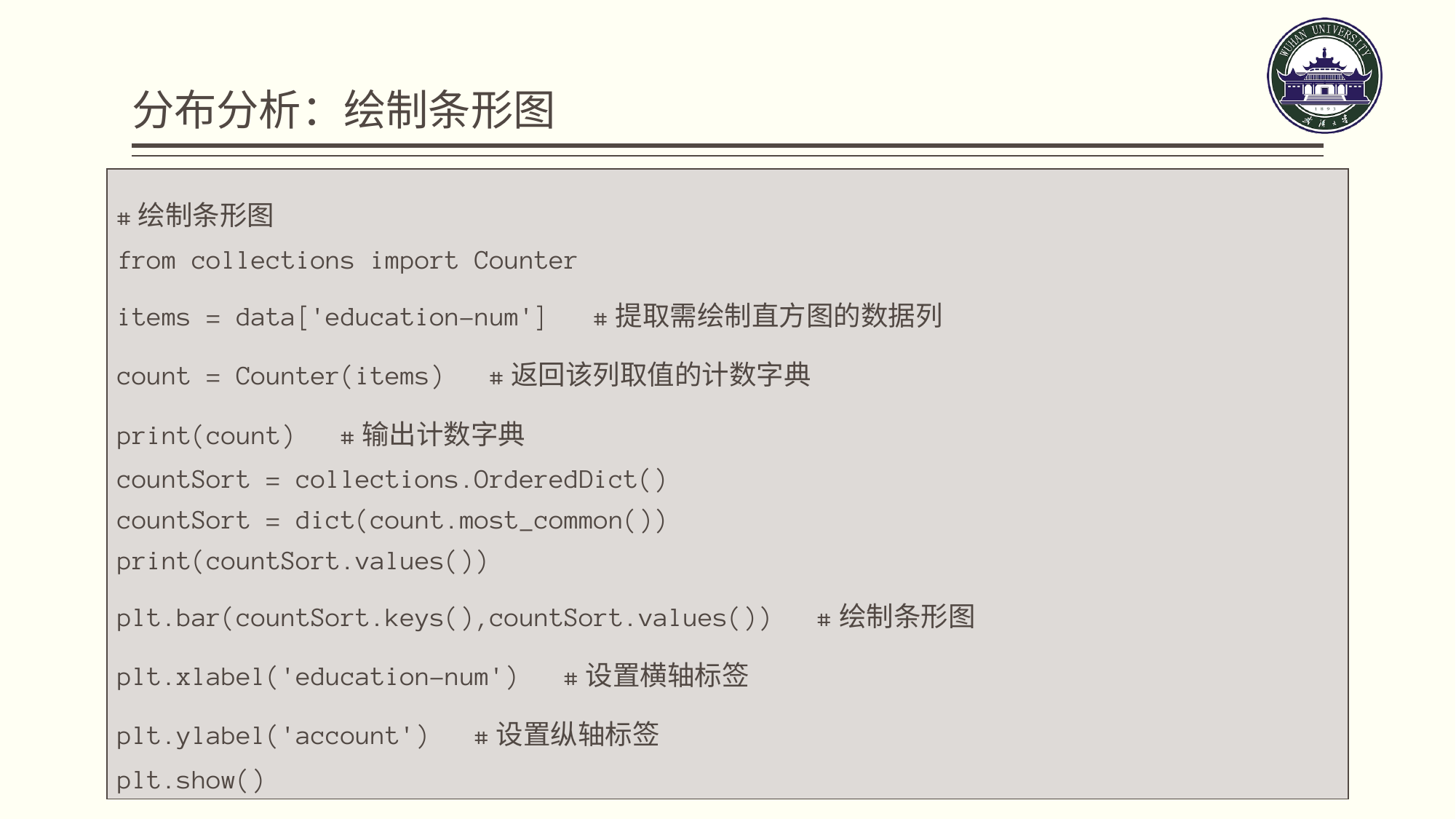

# 分布分析：绘制条形图
| #绘制条形图 from collections import Counter items = data['education-num'] #提取需绘制直方图的数据列 count = Counter(items) #返回该列取值的计数字典 print(count) #输出计数字典 countSort = collections.OrderedDict() countSort = dict(count.most\_common()) print(countSort.values()) plt.bar(countSort.keys(),countSort.values()) #绘制条形图 plt.xlabel('education-num') #设置横轴标签 plt.ylabel('account') #设置纵轴标签 plt.show() |
| --- |